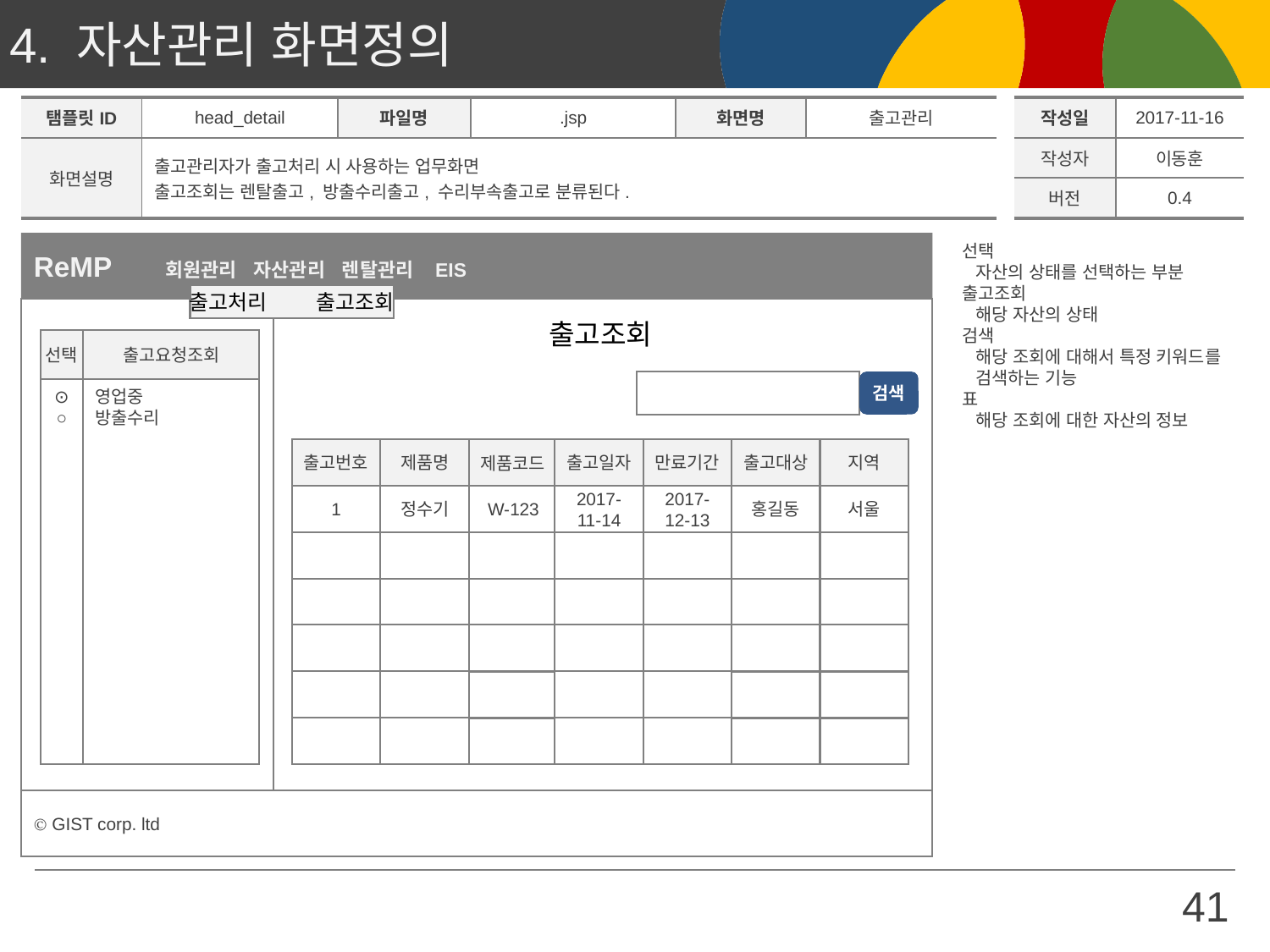

| 탬플릿ID | head\_detail | 파일명 | .jsp | 화면명 | 출고관리 |  | 작성일 | 2017-11-16 |
| --- | --- | --- | --- | --- | --- | --- | --- | --- |
| 화면설명 | 출고관리자가 출고처리 시 사용하는 업무화면 출고조회는 렌탈출고, 방출수리출고, 수리부속출고로 분류된다. |  |  |  |  |  | 작성자 | 이동훈 |
|  |  |  |  |  |  |  | 버전 | 0.4 |
1
ReMP      회원관리   자산관리   렌탈관리   EIS
선택
  자산의 상태를 선택하는 부분
출고조회
  해당 자산의 상태
검색
  해당 조회에 대해서 특정 키워드를
  검색하는 기능
표
  해당 조회에 대한 자산의 정보
출고처리	출고조회

출고조회
선택
출고요청조회
⊙○

영업중
방출수리

검색
출고번호
제품명
출고일자
만료기간
제품코드
출고대상
지역
1
정수기
W-123
2017-
11-14
2017-
12-13
홍길동
서울

Ⓒ GIST corp. ltd